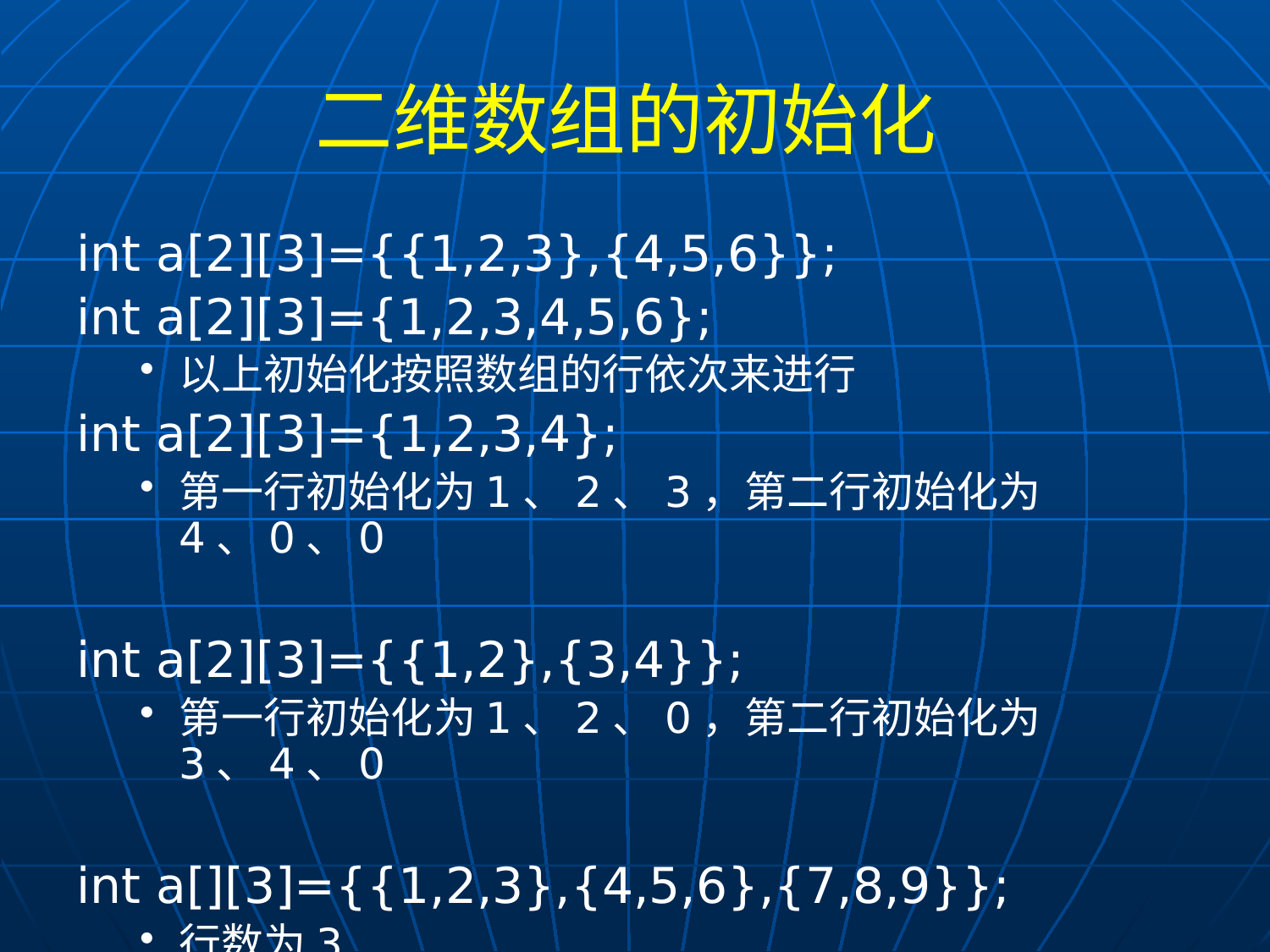

# 二维数组的初始化
int a[2][3]={{1,2,3},{4,5,6}};
int a[2][3]={1,2,3,4,5,6};
以上初始化按照数组的行依次来进行
int a[2][3]={1,2,3,4};
第一行初始化为1、2、3，第二行初始化为4、0、0

int a[2][3]={{1,2},{3,4}};
第一行初始化为1、2、0，第二行初始化为3、4、0

int a[][3]={{1,2,3},{4,5,6},{7,8,9}};
行数为3